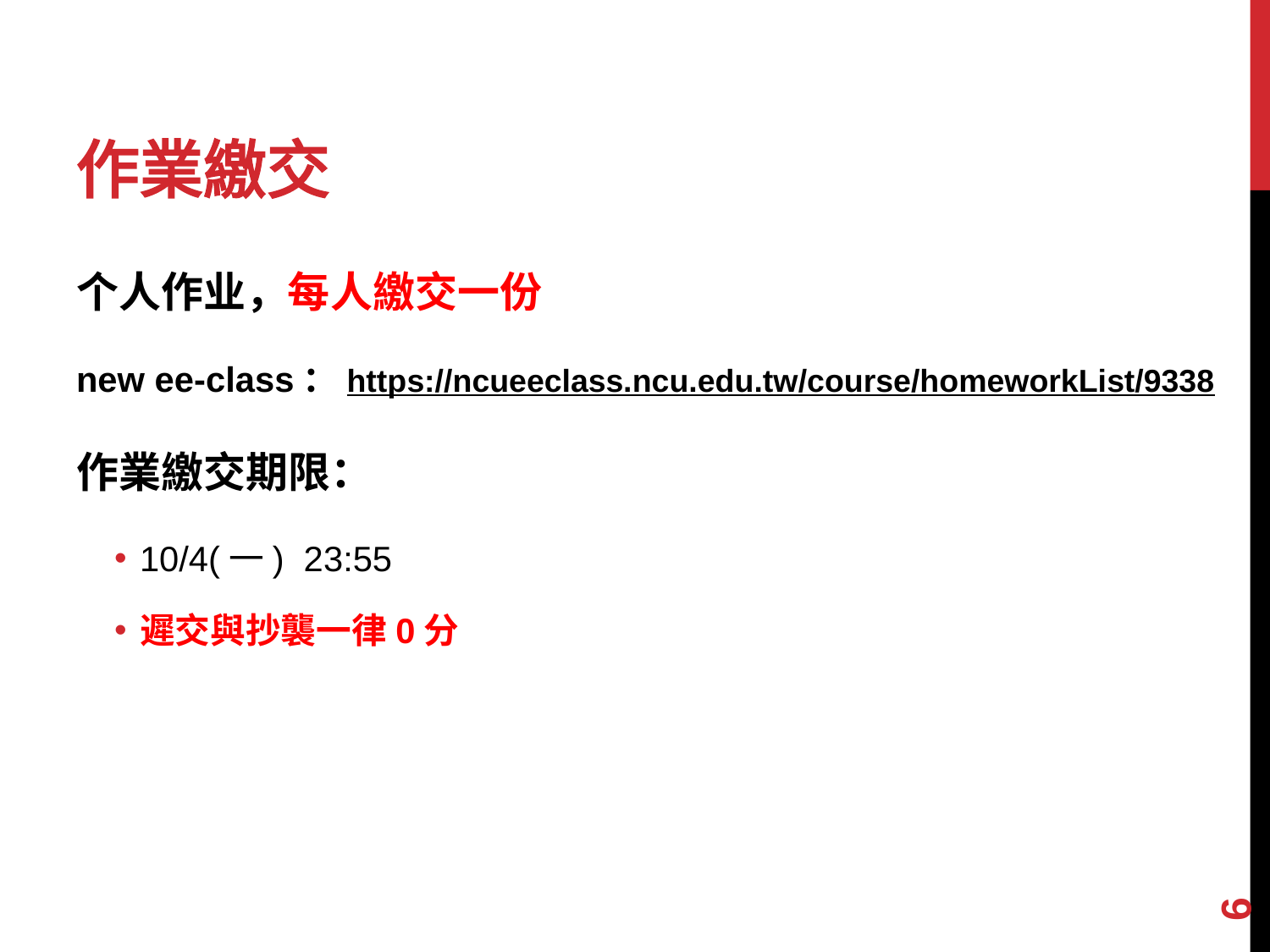

# 作業繳交
个人作业，每人繳交一份
new ee-class：https://ncueeclass.ncu.edu.tw/course/homeworkList/9338
作業繳交期限：
10/4(一)  23:55
遲交與抄襲一律0分
6